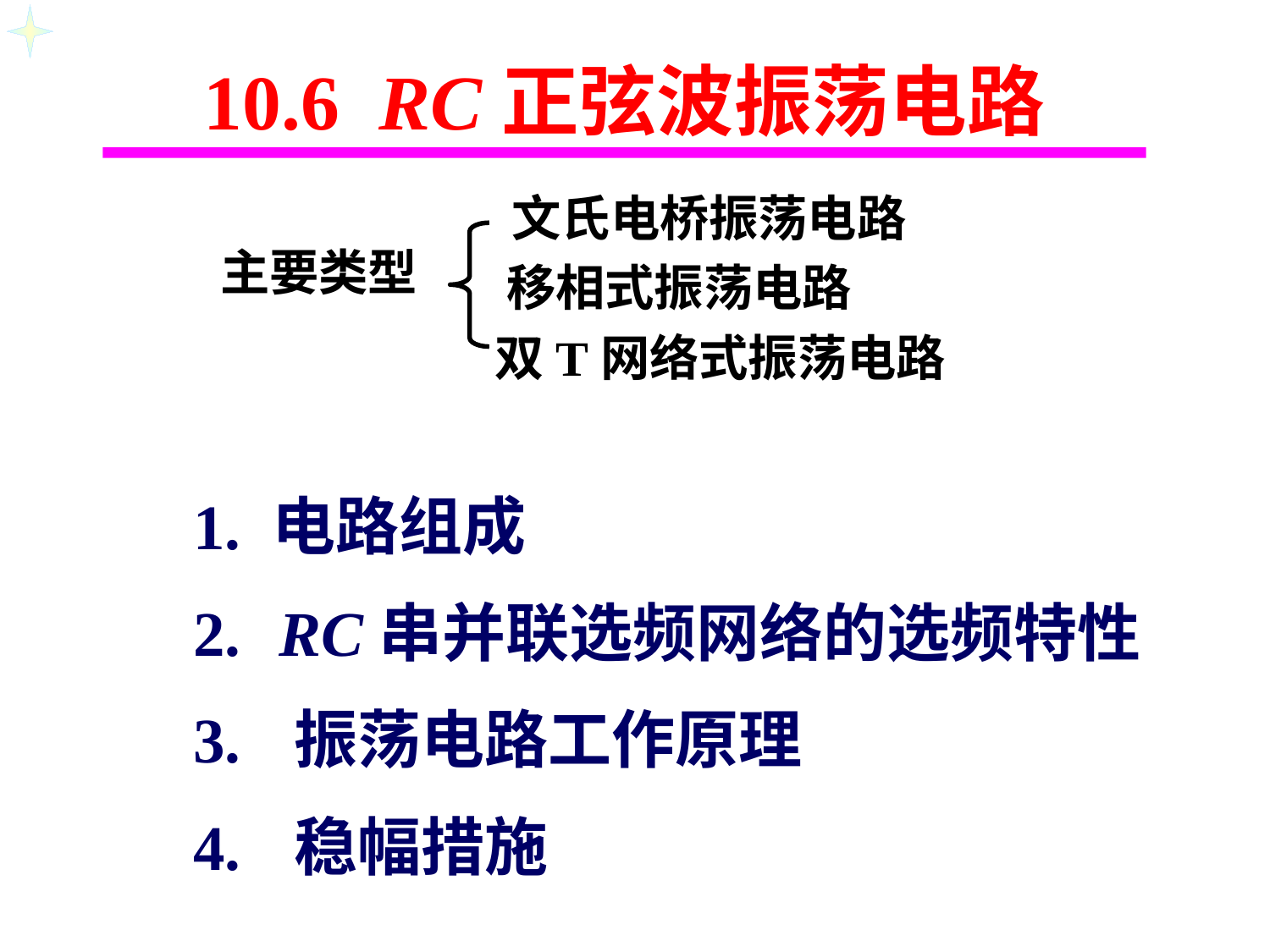

10.6  RC正弦波振荡电路

文氏电桥振荡电路

主要类型
移相式振荡电路
双T网络式振荡电路
1. 电路组成
2. RC串并联选频网络的选频特性
3. 振荡电路工作原理
4. 稳幅措施